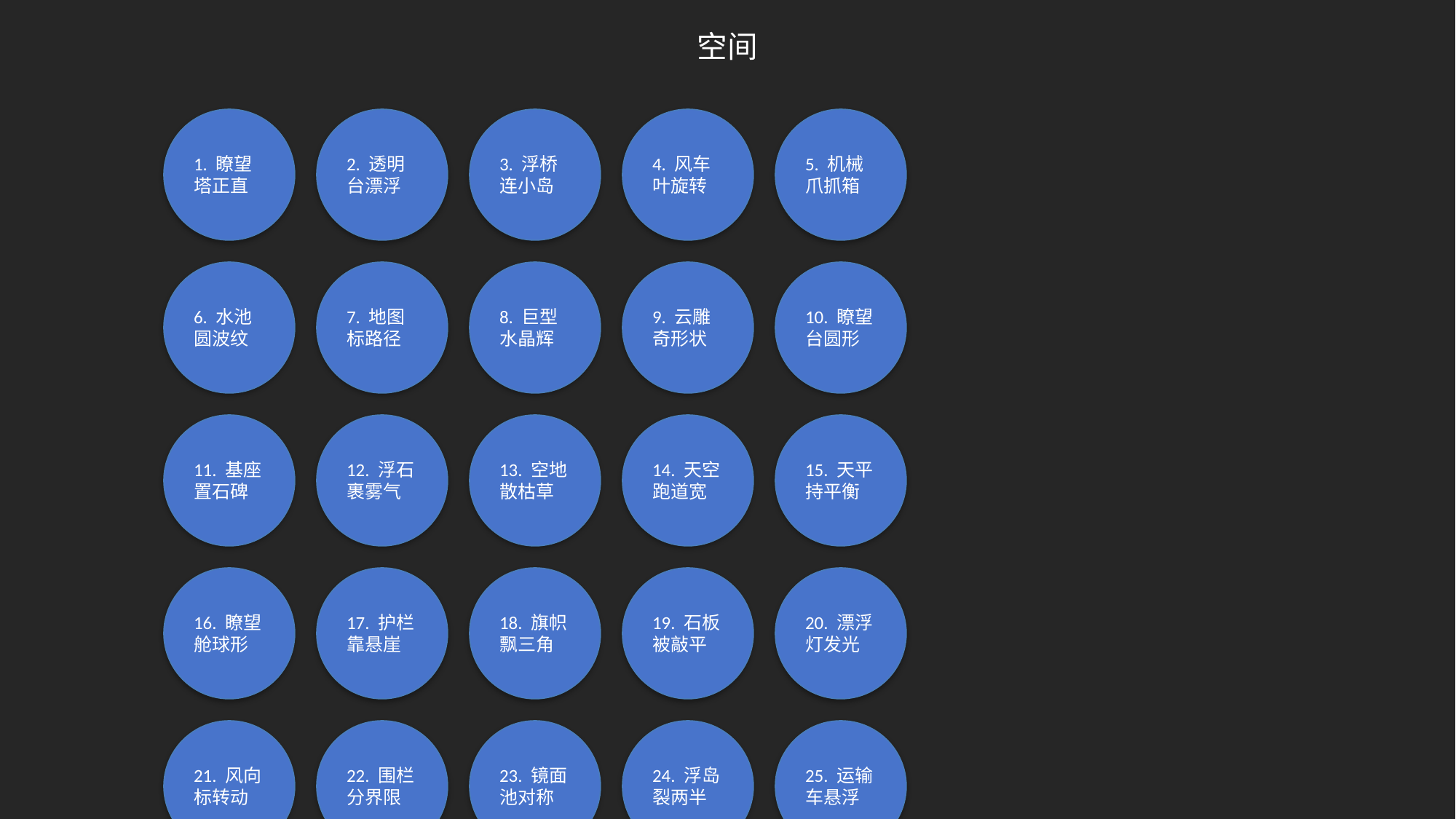

空间
1. 瞭望塔正直
2. 透明台漂浮
3. 浮桥连小岛
4. 风车叶旋转
5. 机械爪抓箱
6. 水池圆波纹
7. 地图标路径
8. 巨型水晶辉
9. 云雕奇形状
10. 瞭望台圆形
11. 基座置石碑
12. 浮石裹雾气
13. 空地散枯草
14. 天空跑道宽
15. 天平持平衡
16. 瞭望舱球形
17. 护栏靠悬崖
18. 旗帜飘三角
19. 石板被敲平
20. 漂浮灯发光
21. 风向标转动
22. 围栏分界限
23. 镜面池对称
24. 浮岛裂两半
25. 运输车悬浮